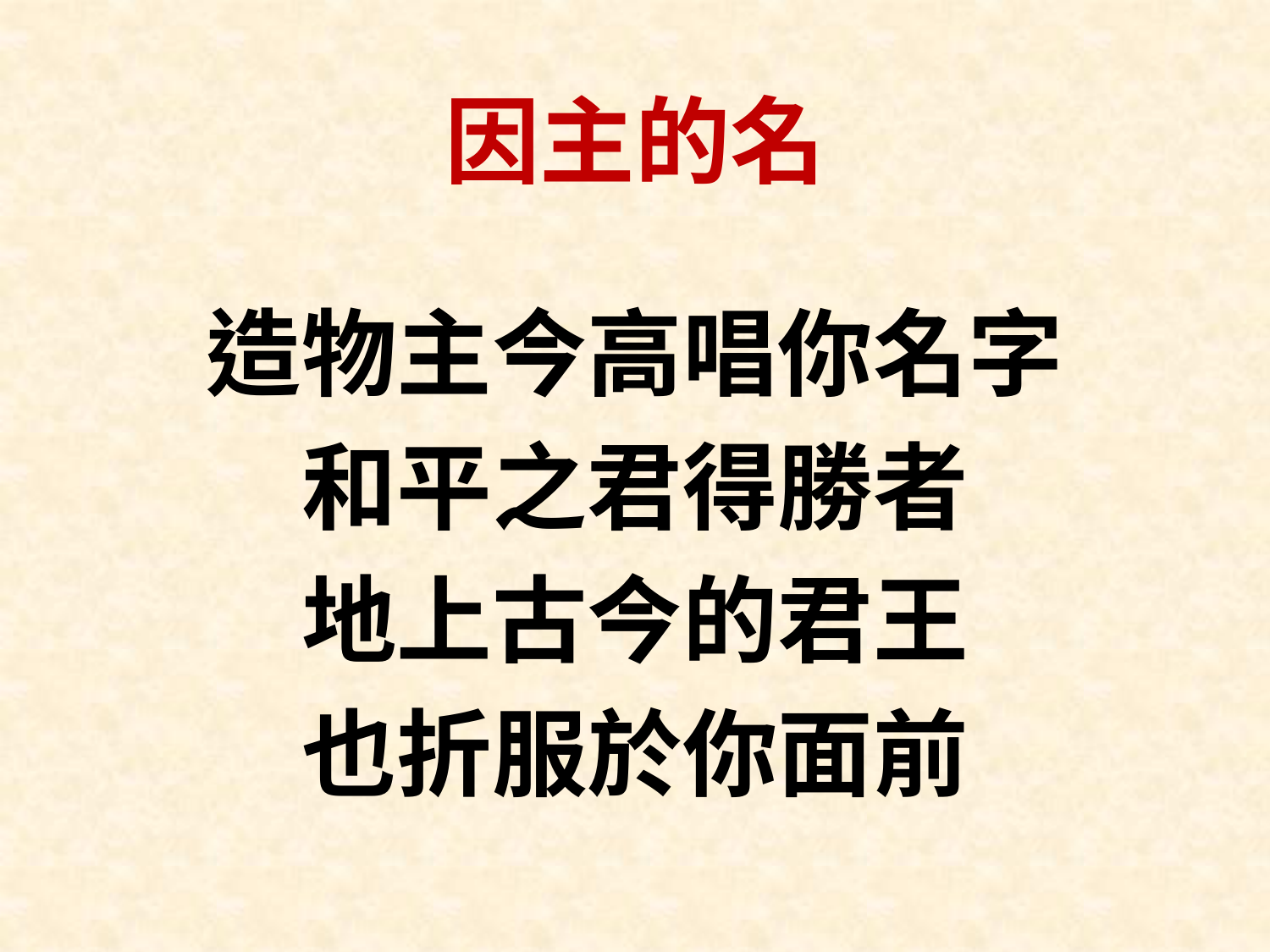

# 因主的名
造物主今高唱你名字
和平之君得勝者
地上古今的君王
也折服於你面前